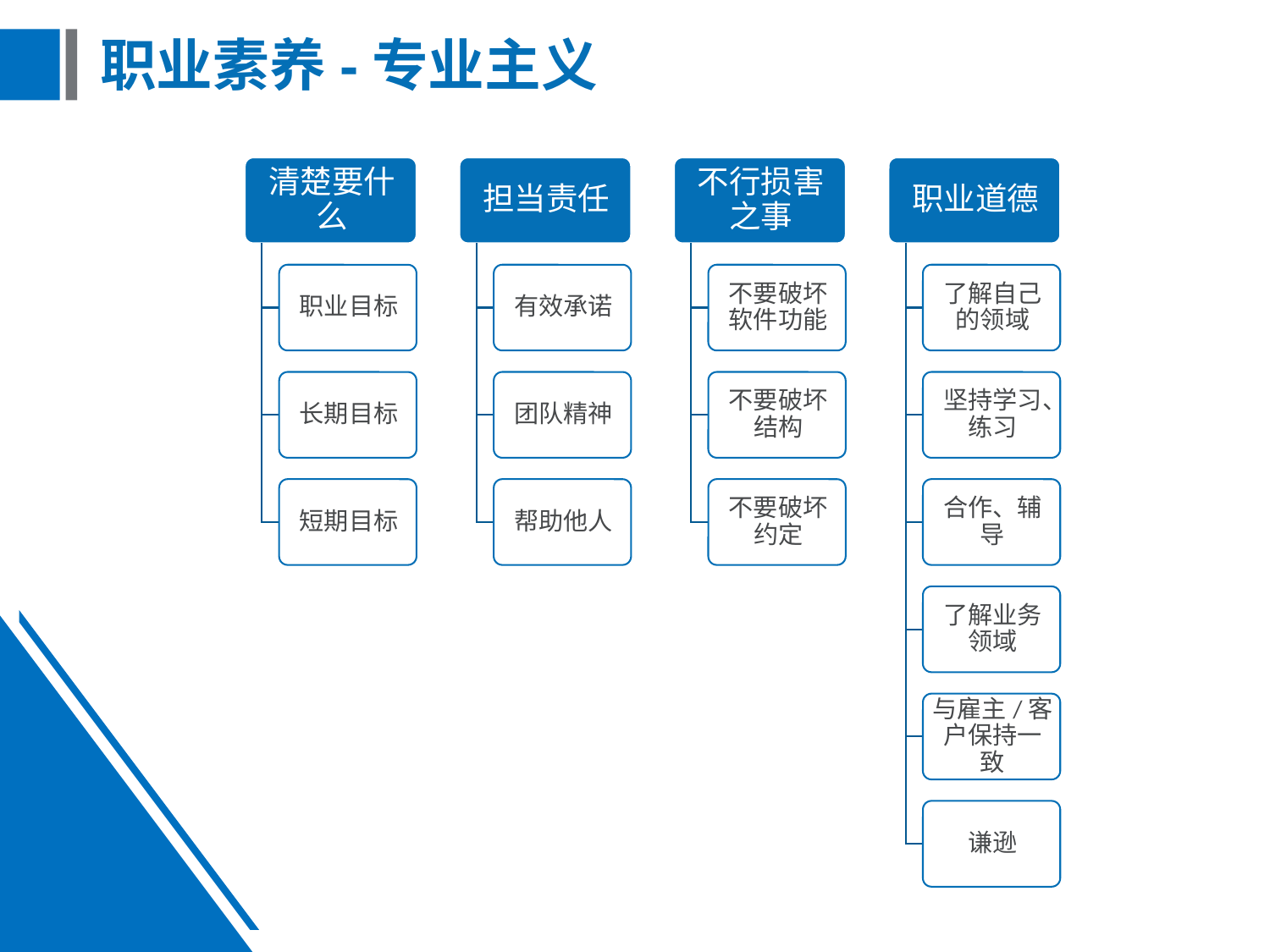

# 职业素养-专业主义
清楚要什么
职业目标
长期目标
短期目标
担当责任
有效承诺
团队精神
帮助他人
不行损害之事
不要破坏软件功能
不要破坏结构
不要破坏约定
职业道德
了解自己的领域
坚持学习、练习
合作、辅导
了解业务领域
与雇主/客户保持一致
谦逊